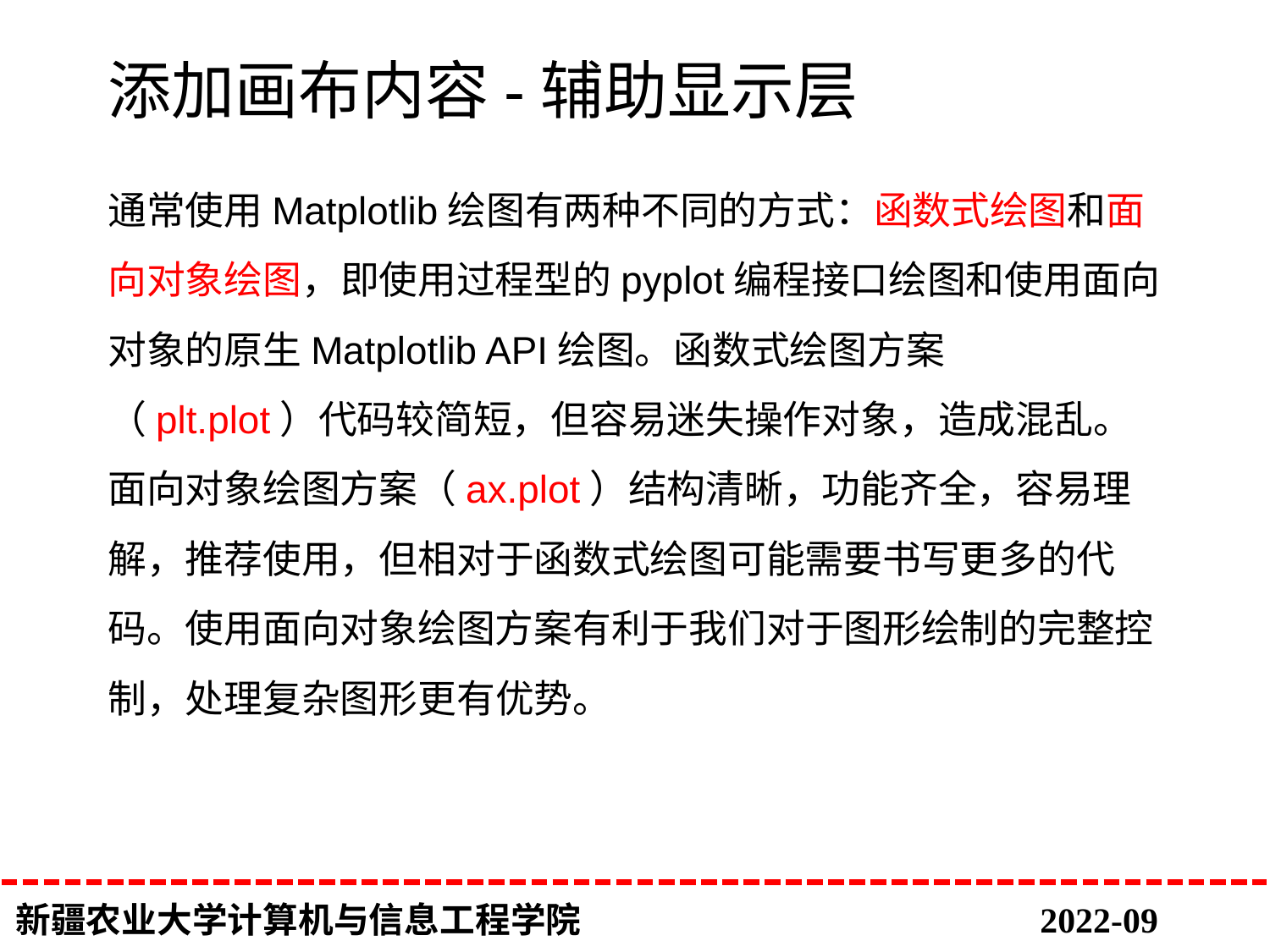

# 添加画布内容-辅助显示层
通常使用Matplotlib绘图有两种不同的方式：函数式绘图和面向对象绘图，即使用过程型的pyplot编程接口绘图和使用面向对象的原生Matplotlib API绘图。函数式绘图方案 （plt.plot）代码较简短，但容易迷失操作对象，造成混乱。面向对象绘图方案（ax.plot）结构清晰，功能齐全，容易理解，推荐使用，但相对于函数式绘图可能需要书写更多的代码。使用面向对象绘图方案有利于我们对于图形绘制的完整控制，处理复杂图形更有优势。